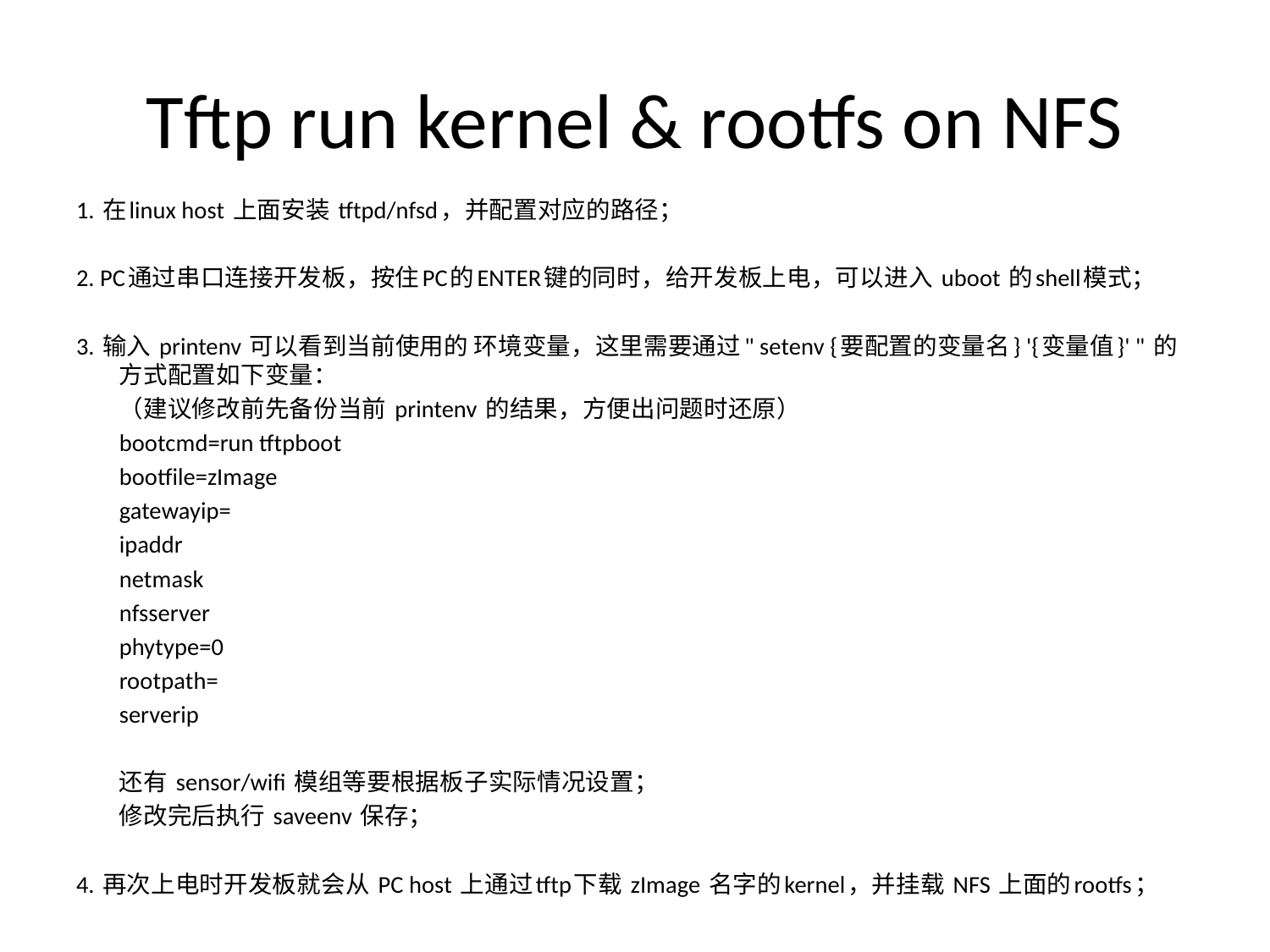

# Tftp run kernel & rootfs on NFS
1. 在linux host 上面安装 tftpd/nfsd，并配置对应的路径；

2. PC通过串口连接开发板，按住PC的ENTER键的同时，给开发板上电，可以进入 uboot 的shell模式；

3. 输入 printenv 可以看到当前使用的 环境变量，这里需要通过" setenv {要配置的变量名} '{变量值}' " 的方式配置如下变量：
	（建议修改前先备份当前 printenv 的结果，方便出问题时还原）
	bootcmd=run tftpboot
	bootfile=zImage
	gatewayip=
	ipaddr
	netmask
	nfsserver
	phytype=0
	rootpath=
	serverip

	还有 sensor/wifi 模组等要根据板子实际情况设置；
	修改完后执行 saveenv 保存；

4. 再次上电时开发板就会从 PC host 上通过tftp下载 zImage 名字的kernel，并挂载 NFS 上面的rootfs；